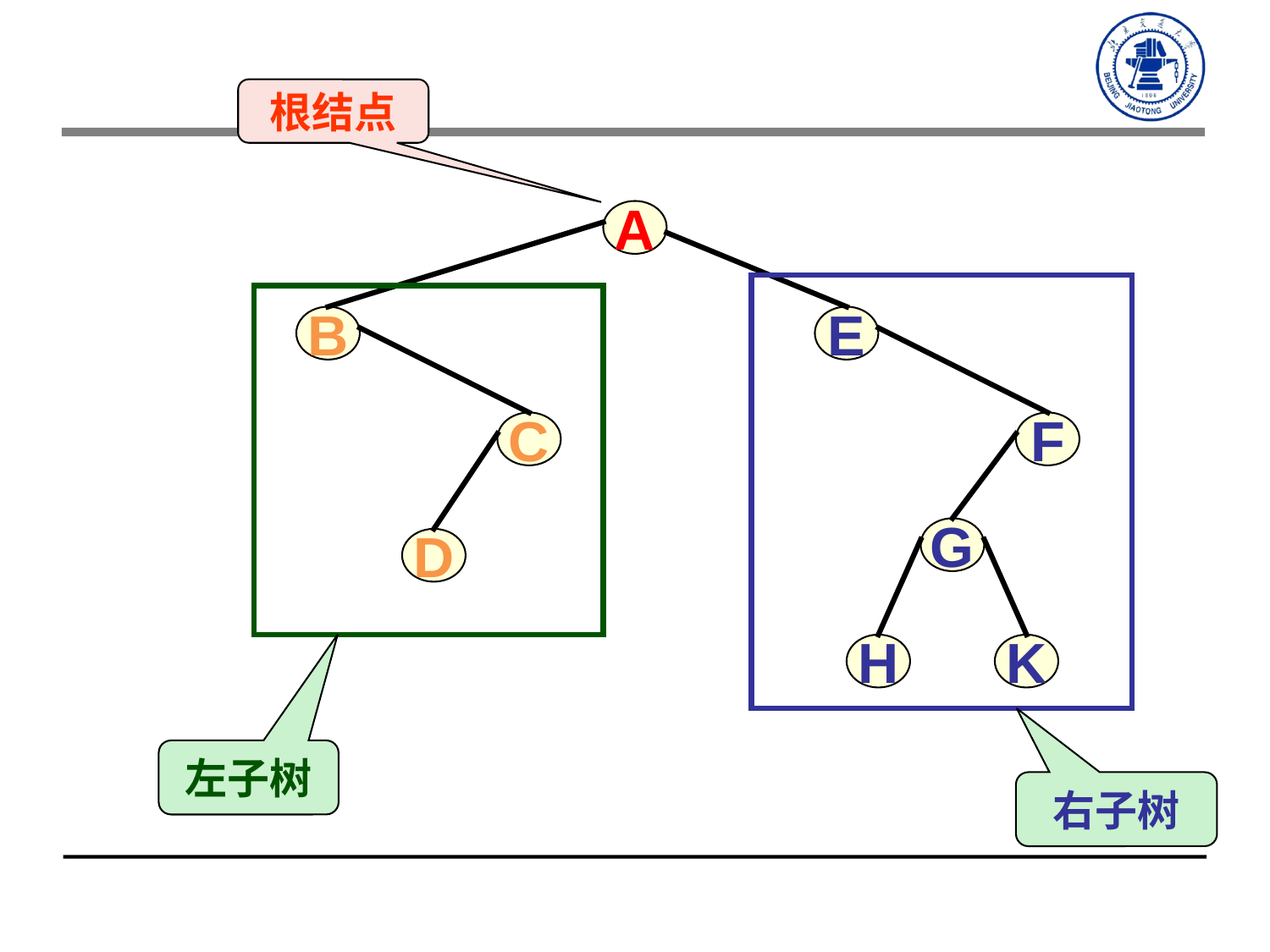

根结点
A

B
E

C
F

G
D

H
K
左子树
右子树